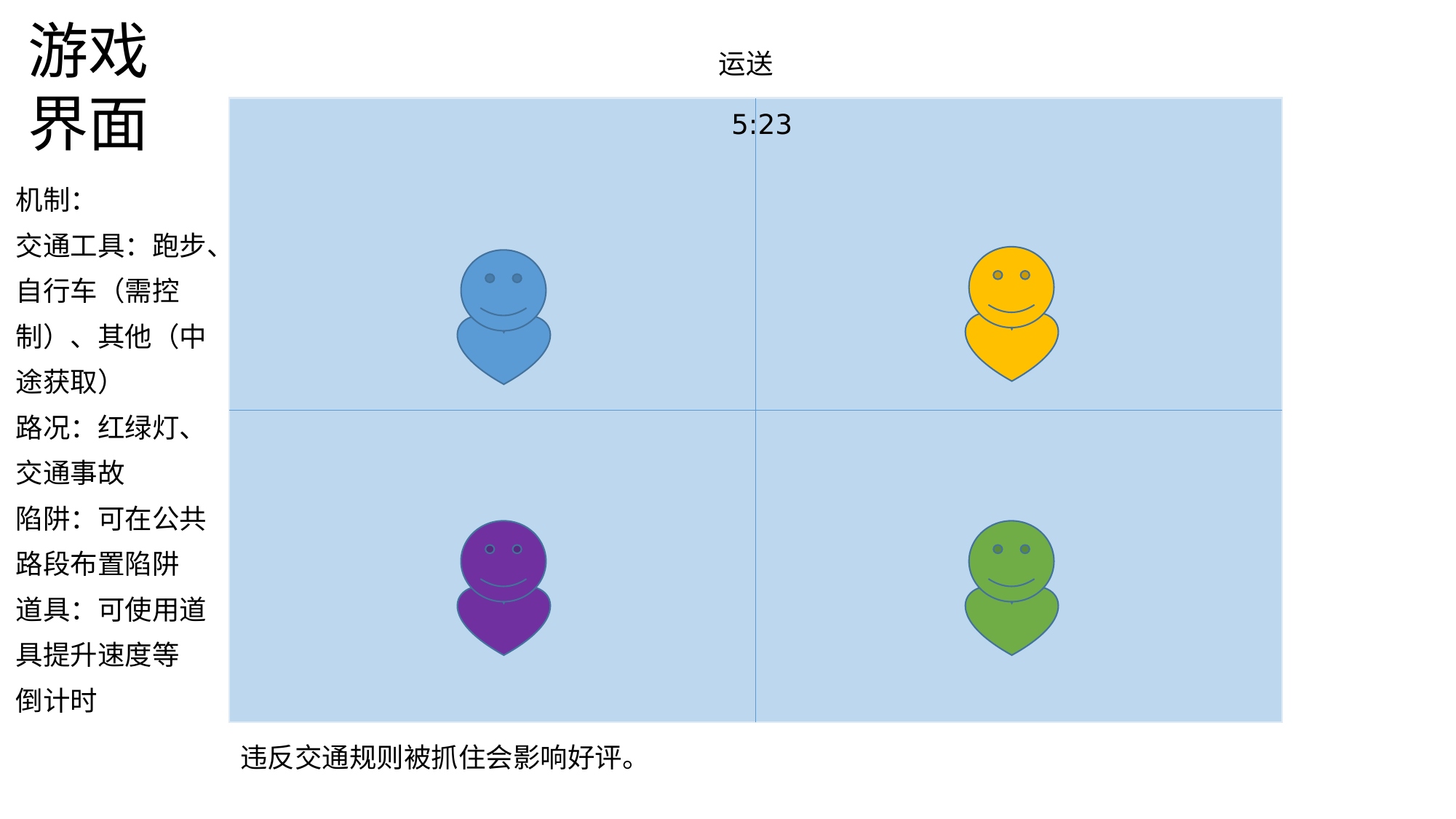

游戏界面
运送

5:23
机制：
交通工具：跑步、自行车（需控制）、其他（中途获取）
路况：红绿灯、交通事故
陷阱：可在公共路段布置陷阱
道具：可使用道具提升速度等
倒计时

违反交通规则被抓住会影响好评。